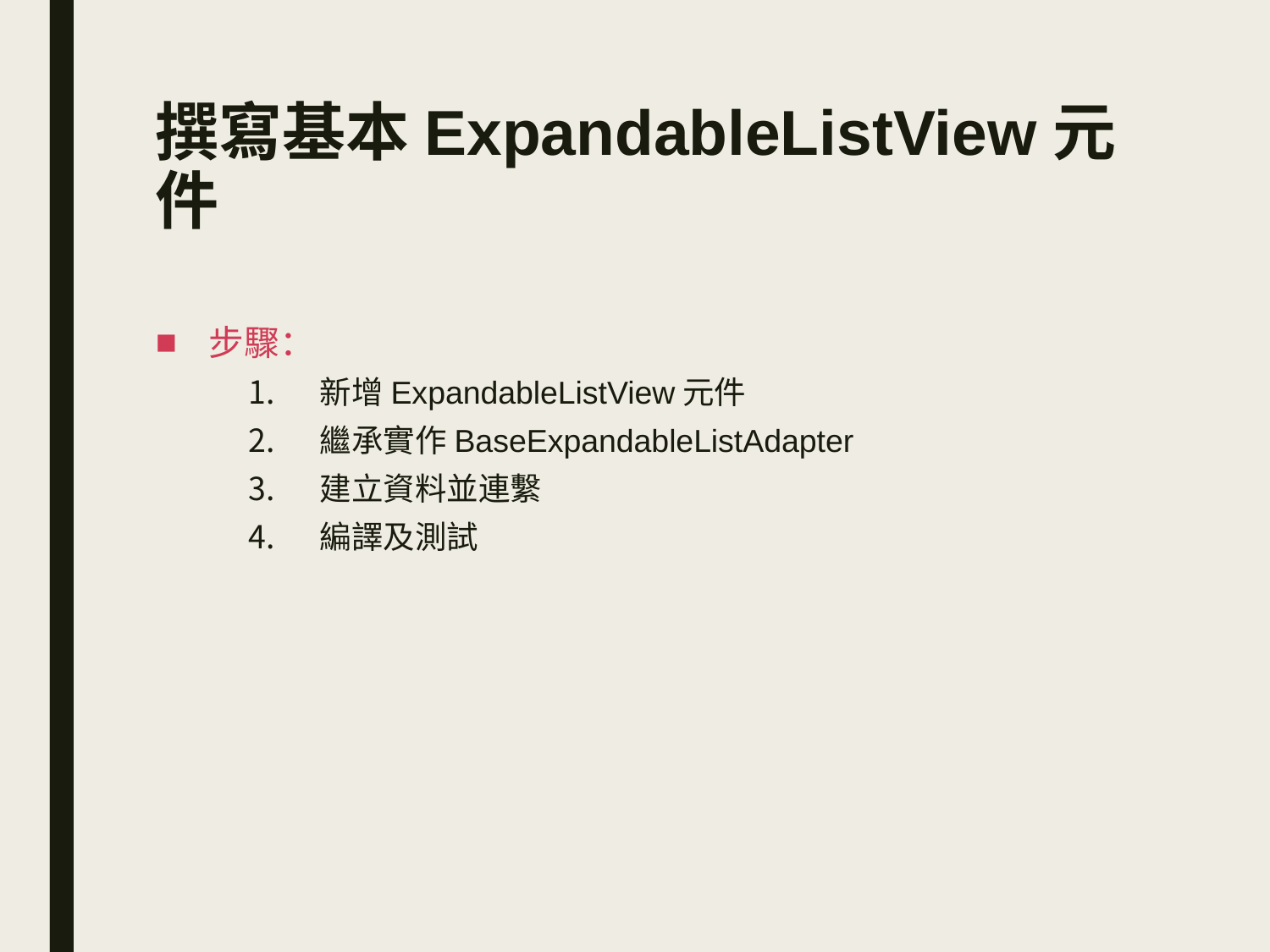

# 撰寫基本ExpandableListView元件
步驟：
新增ExpandableListView元件
繼承實作BaseExpandableListAdapter
建立資料並連繫
編譯及測試